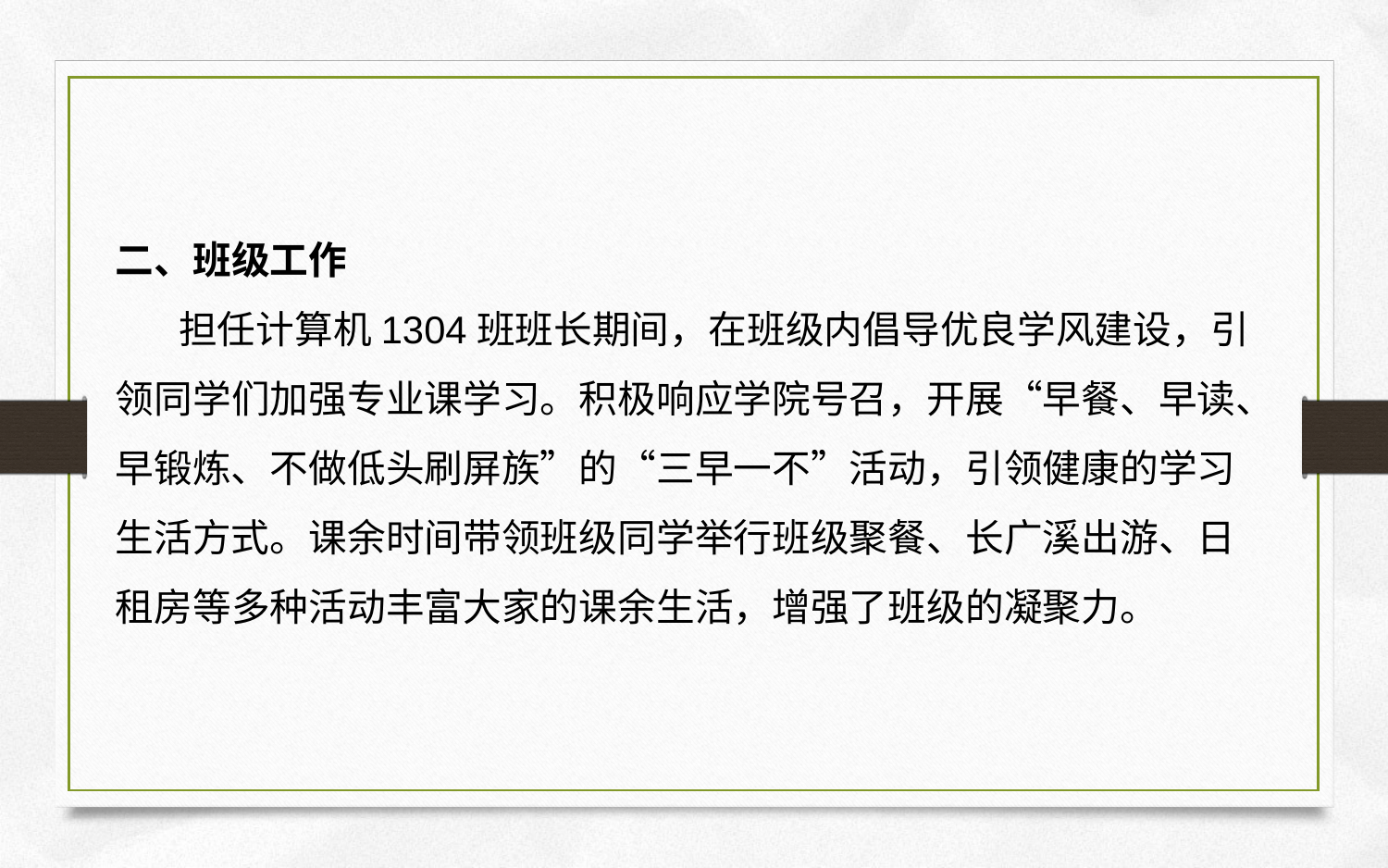

二、班级工作
       担任计算机1304班班长期间，在班级内倡导优良学风建设，引领同学们加强专业课学习。积极响应学院号召，开展“早餐、早读、早锻炼、不做低头刷屏族”的“三早一不”活动，引领健康的学习生活方式。课余时间带领班级同学举行班级聚餐、长广溪出游、日租房等多种活动丰富大家的课余生活，增强了班级的凝聚力。